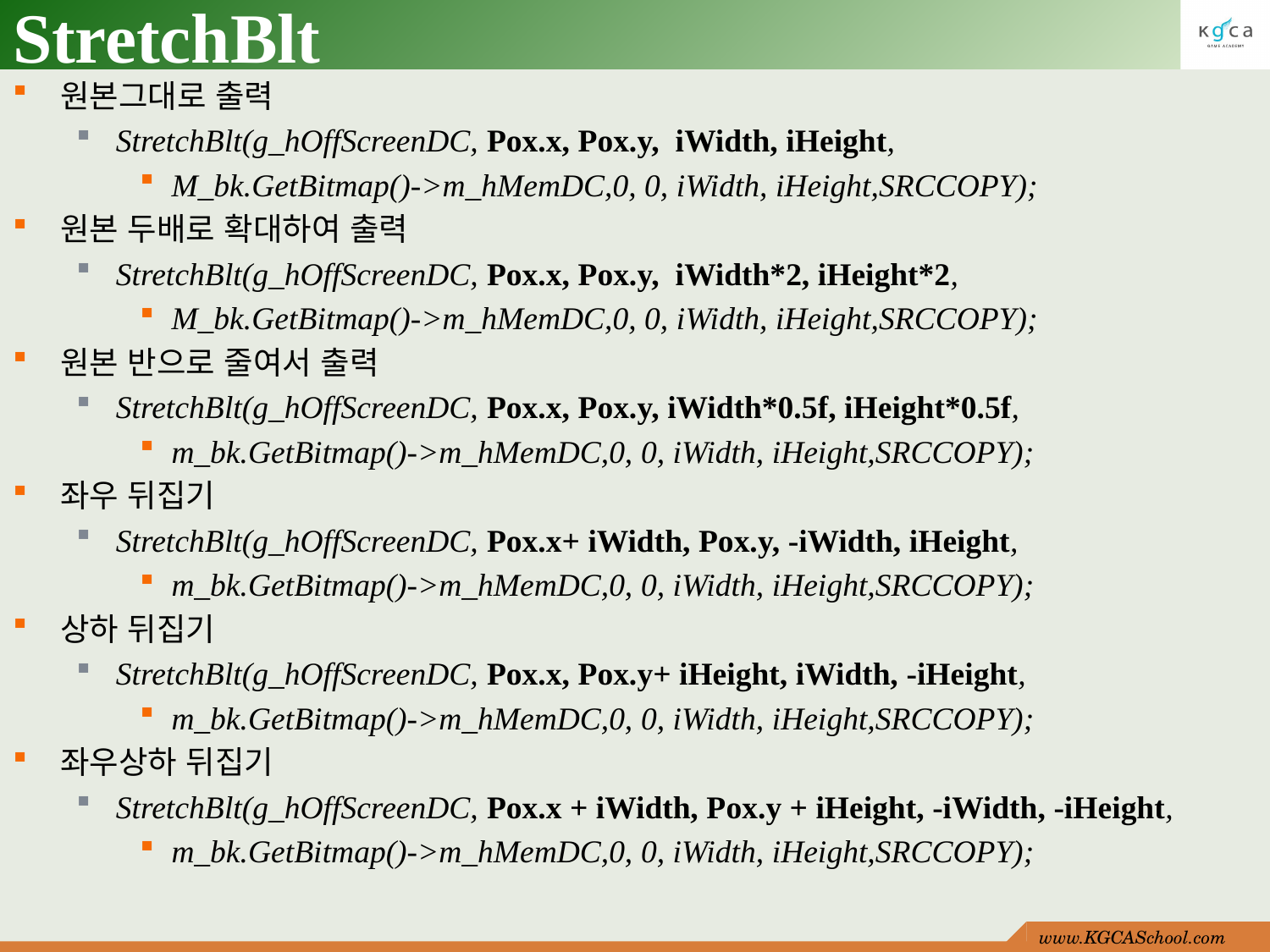

# StretchBlt
원본그대로 출력
StretchBlt(g_hOffScreenDC, Pox.x, Pox.y,  iWidth, iHeight,
M_bk.GetBitmap()->m_hMemDC,0, 0, iWidth, iHeight,SRCCOPY);
원본 두배로 확대하여 출력
StretchBlt(g_hOffScreenDC, Pox.x, Pox.y,  iWidth*2, iHeight*2,
M_bk.GetBitmap()->m_hMemDC,0, 0, iWidth, iHeight,SRCCOPY);
원본 반으로 줄여서 출력
StretchBlt(g_hOffScreenDC, Pox.x, Pox.y, iWidth*0.5f, iHeight*0.5f,
m_bk.GetBitmap()->m_hMemDC,0, 0, iWidth, iHeight,SRCCOPY);
좌우 뒤집기
StretchBlt(g_hOffScreenDC, Pox.x+ iWidth, Pox.y, -iWidth, iHeight,
m_bk.GetBitmap()->m_hMemDC,0, 0, iWidth, iHeight,SRCCOPY);
상하 뒤집기
StretchBlt(g_hOffScreenDC, Pox.x, Pox.y+ iHeight, iWidth, -iHeight,
m_bk.GetBitmap()->m_hMemDC,0, 0, iWidth, iHeight,SRCCOPY);
좌우상하 뒤집기
StretchBlt(g_hOffScreenDC, Pox.x + iWidth, Pox.y + iHeight, -iWidth, -iHeight,
m_bk.GetBitmap()->m_hMemDC,0, 0, iWidth, iHeight,SRCCOPY);